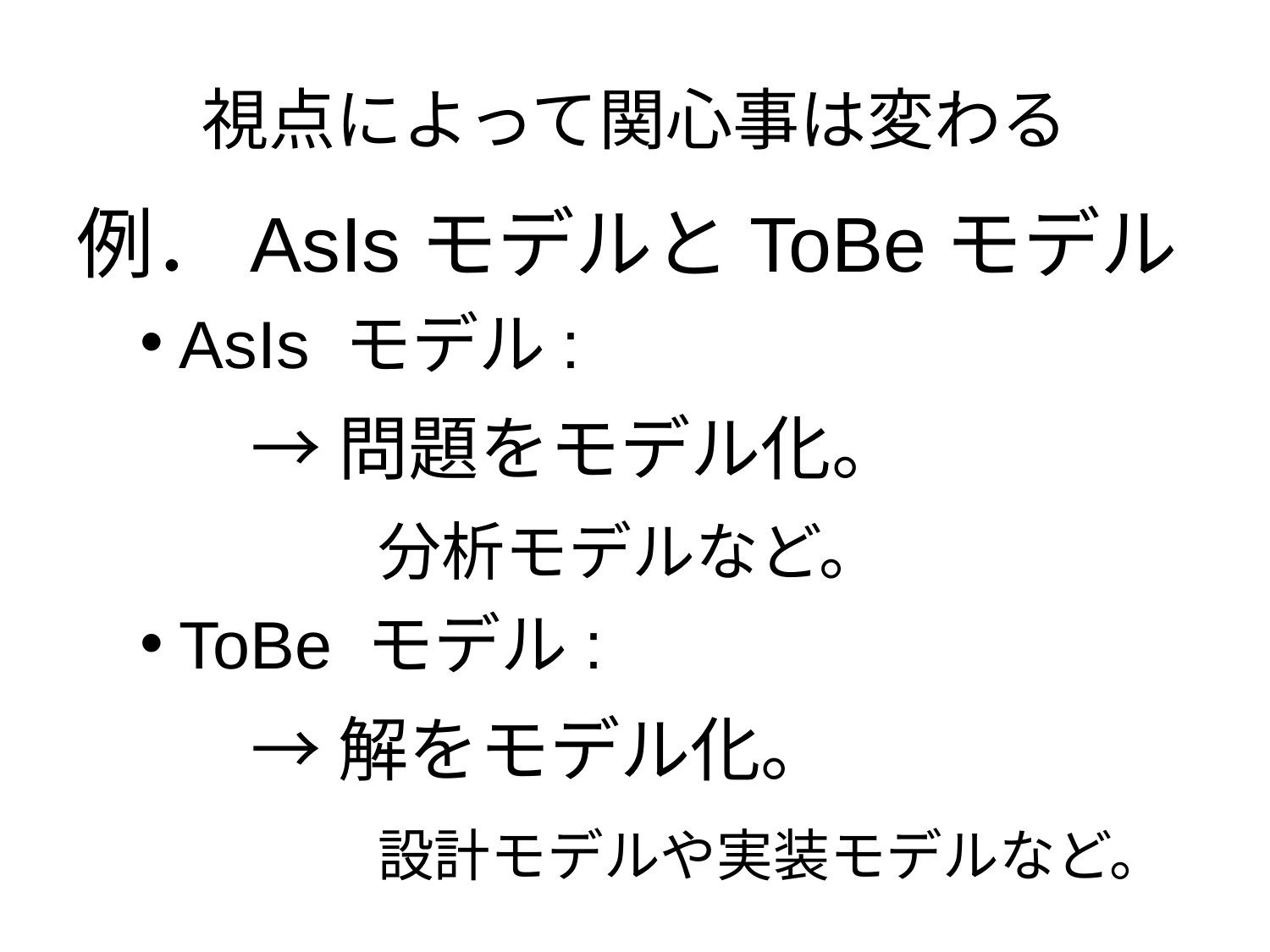

# 視点によって関心事は変わる
例．AsIsモデルとToBeモデル
AsIs モデル:
		→問題をモデル化。
			分析モデルなど。
ToBe モデル:
		→解をモデル化。
			設計モデルや実装モデルなど。